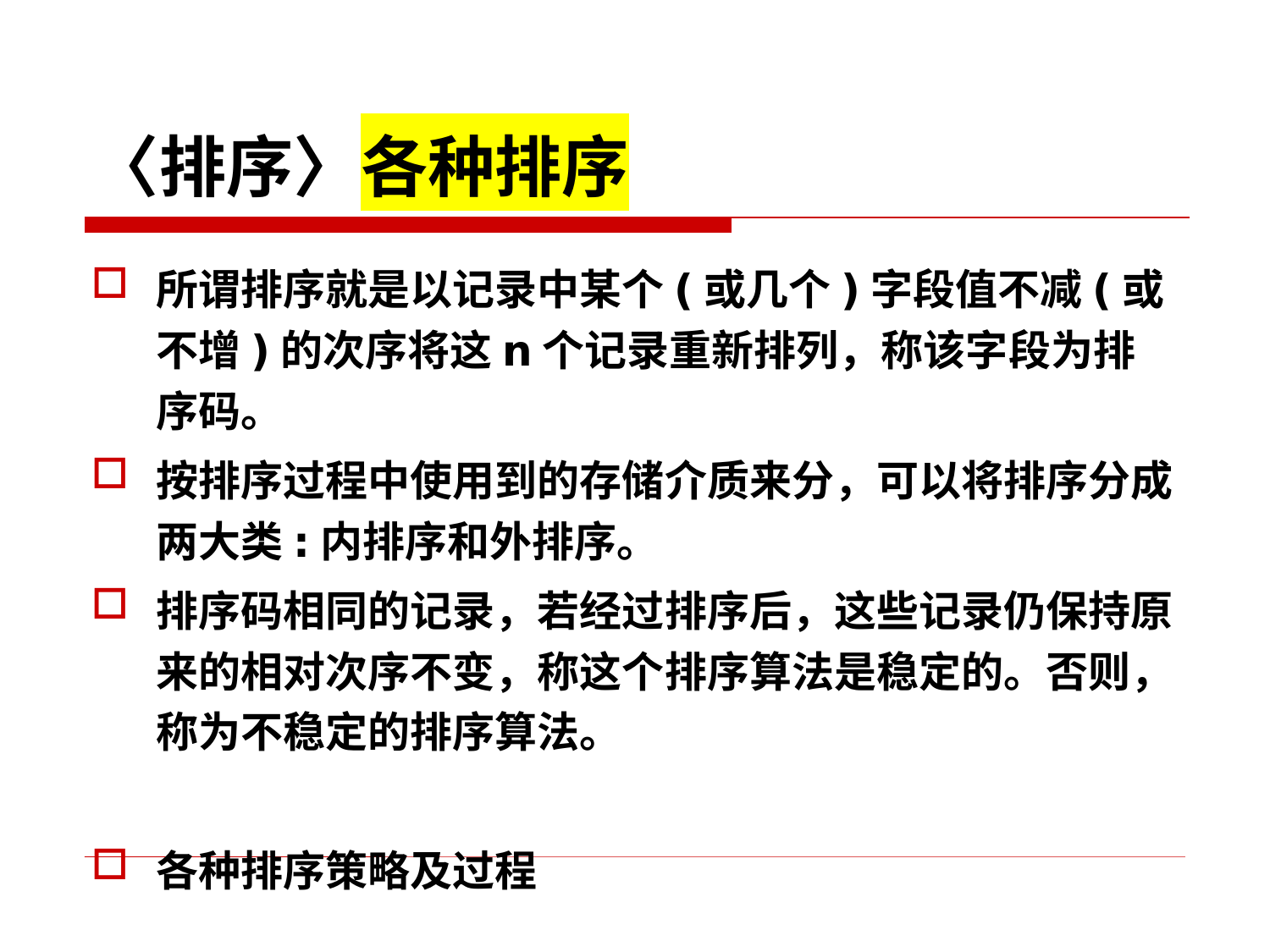

# 〈排序〉各种排序
所谓排序就是以记录中某个(或几个)字段值不减(或不增)的次序将这n个记录重新排列，称该字段为排序码。
按排序过程中使用到的存储介质来分，可以将排序分成两大类:内排序和外排序。
排序码相同的记录，若经过排序后，这些记录仍保持原来的相对次序不变，称这个排序算法是稳定的。否则，称为不稳定的排序算法。

各种排序策略及过程